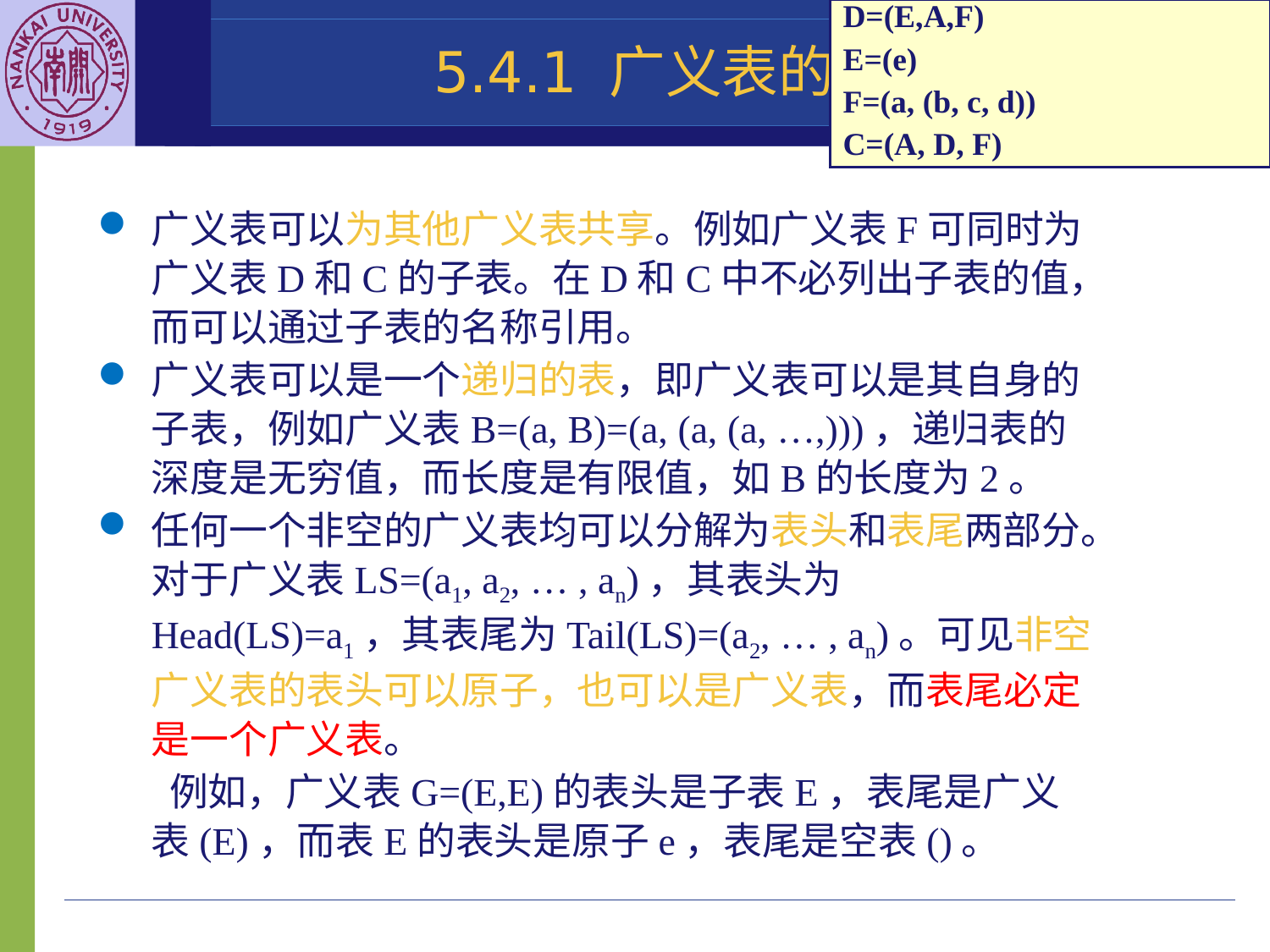

D=(E,A,F)
E=(e)
F=(a, (b, c, d))
C=(A, D, F)
5.4.1 广义表的基本概念
广义表可以为其他广义表共享。例如广义表F可同时为广义表D和C的子表。在D和C中不必列出子表的值，而可以通过子表的名称引用。
广义表可以是一个递归的表，即广义表可以是其自身的子表，例如广义表B=(a, B)=(a, (a, (a, …,)))，递归表的深度是无穷值，而长度是有限值，如B的长度为2。
任何一个非空的广义表均可以分解为表头和表尾两部分。对于广义表LS=(a1, a2, … , an)，其表头为Head(LS)=a1，其表尾为Tail(LS)=(a2, … , an)。可见非空广义表的表头可以原子，也可以是广义表，而表尾必定是一个广义表。
	 例如，广义表G=(E,E)的表头是子表E，表尾是广义表(E)，而表E的表头是原子e，表尾是空表()。
87